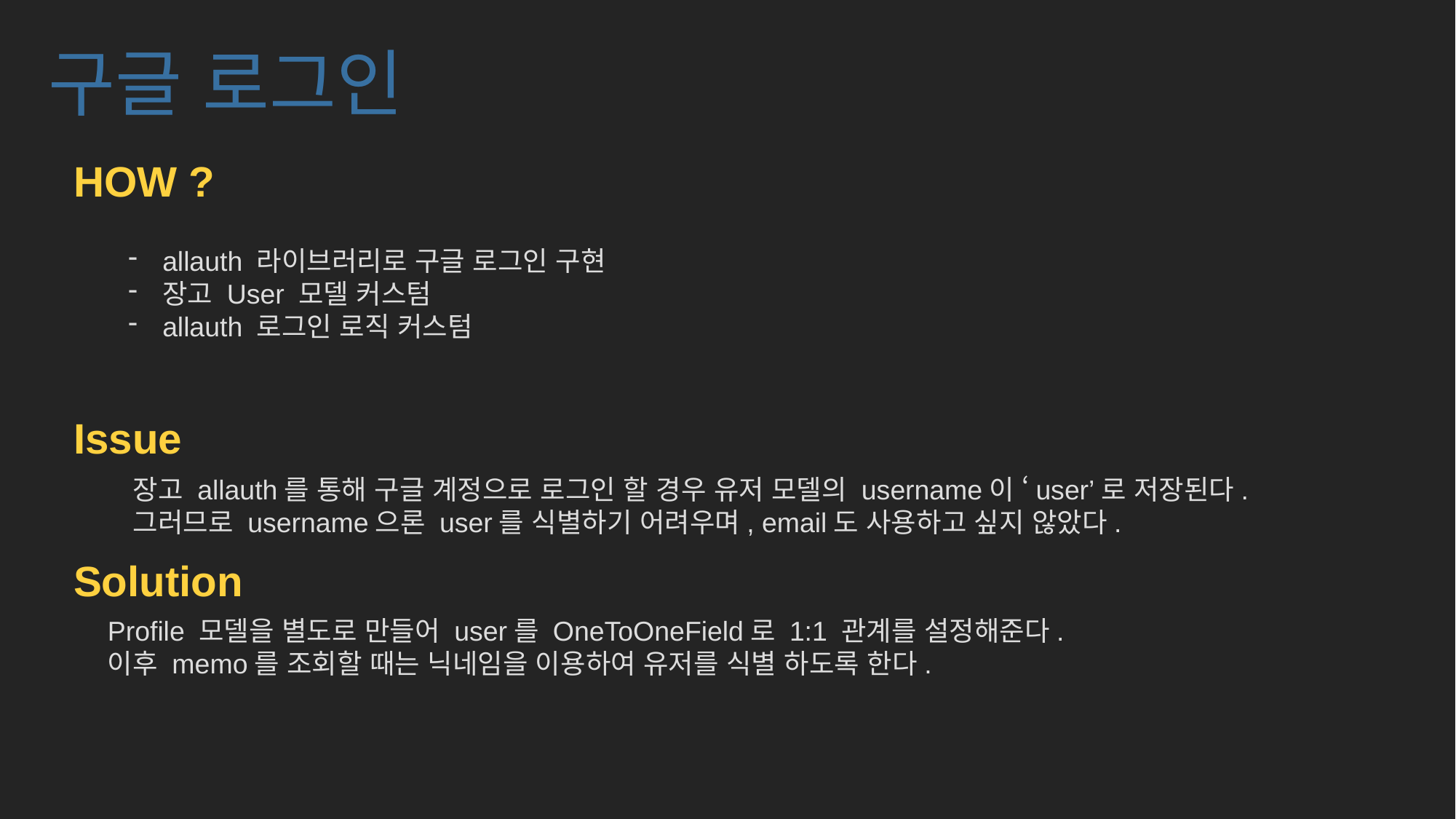

# 구글 로그인
HOW ?
allauth 라이브러리로 구글 로그인 구현
장고 User 모델 커스텀
allauth 로그인 로직 커스텀
Issue
장고 allauth를 통해 구글 계정으로 로그인 할 경우 유저 모델의 username이 ‘user’로 저장된다.
그러므로 username으론 user를 식별하기 어려우며, email도 사용하고 싶지 않았다.
Solution
Profile 모델을 별도로 만들어 user를 OneToOneField로 1:1 관계를 설정해준다.
이후 memo를 조회할 때는 닉네임을 이용하여 유저를 식별 하도록 한다.